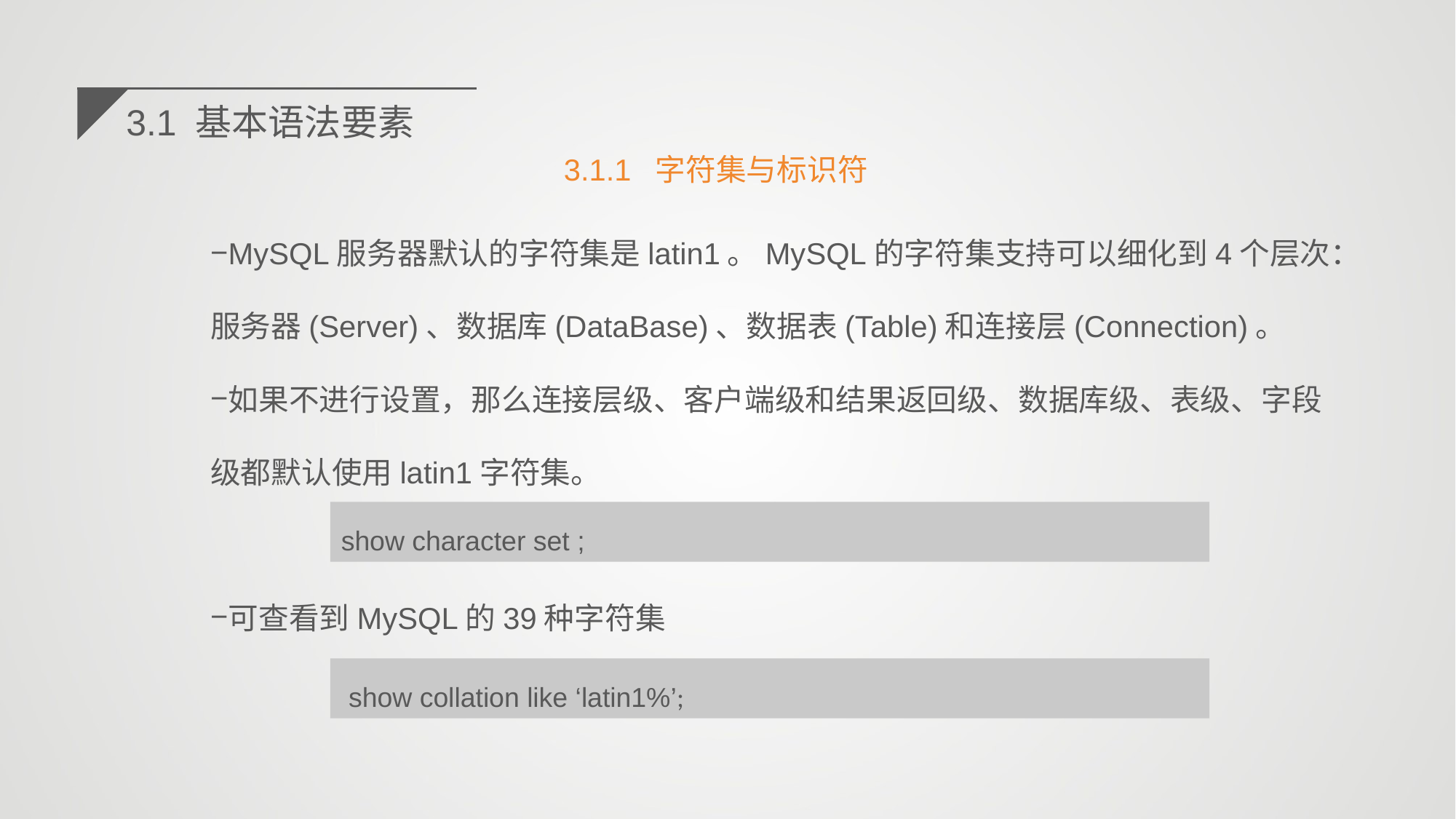

3.1 基本语法要素

3.1.1  字符集与标识符
MySQL服务器默认的字符集是latin1。MySQL的字符集支持可以细化到4个层次：服务器(Server)、数据库(DataBase)、数据表(Table)和连接层(Connection)。
如果不进行设置，那么连接层级、客户端级和结果返回级、数据库级、表级、字段级都默认使用latin1字符集。

可查看到MySQL的39种字符集
show character set ;
 show collation like ‘latin1%’;